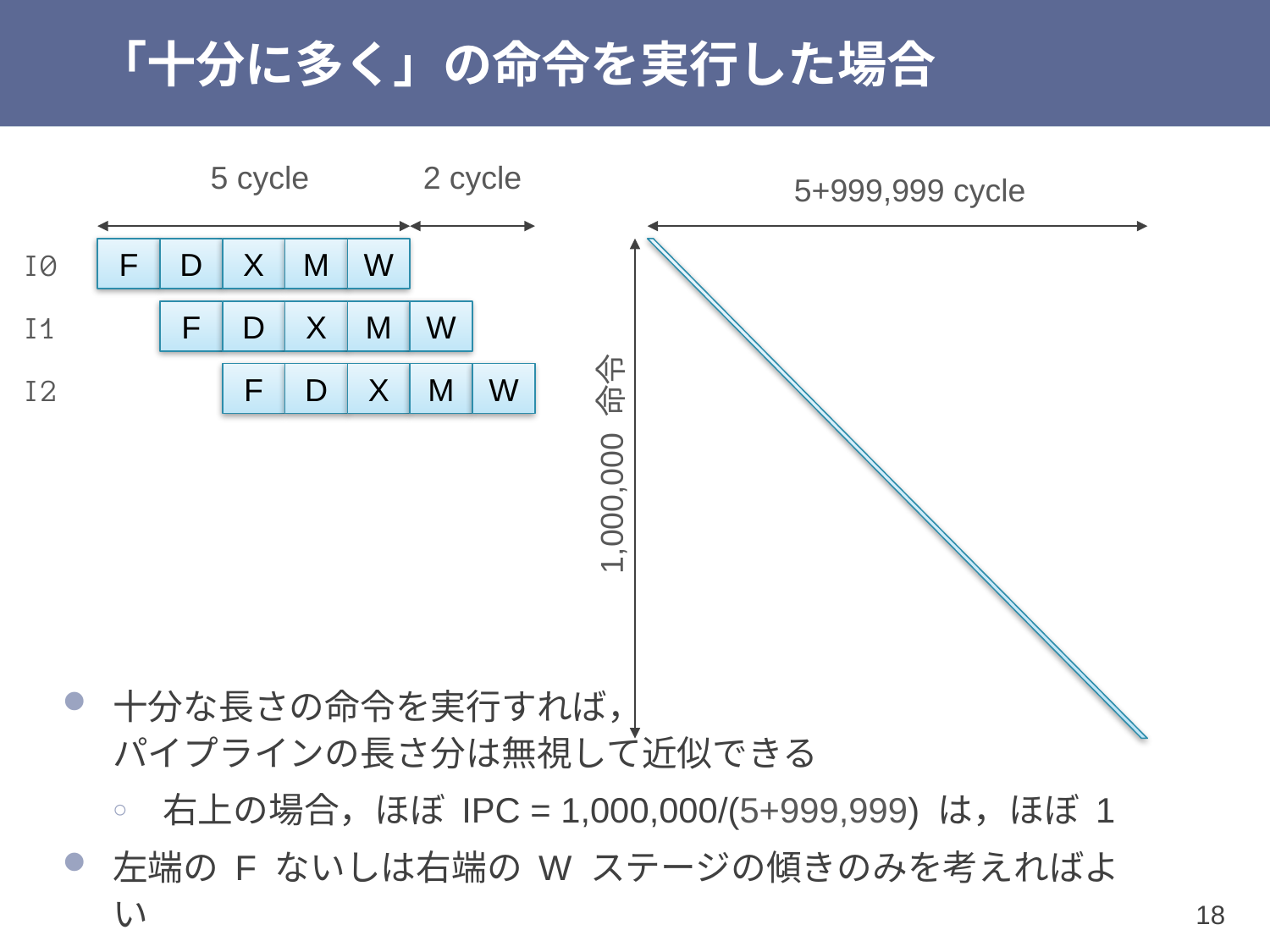

# 「十分に多く」の命令を実行した場合
5 cycle
2 cycle
5+999,999 cycle
I0
F
D
X
M
W

I1
F
D
X
M
W
I2
F
D
X
M
W
1,000,000 命令
十分な長さの命令を実行すれば，
パイプラインの長さ分は無視して近似できる
右上の場合，ほぼ IPC = 1,000,000/(5+999,999) は，ほぼ 1
左端の F ないしは右端の W ステージの傾きのみを考えればよい